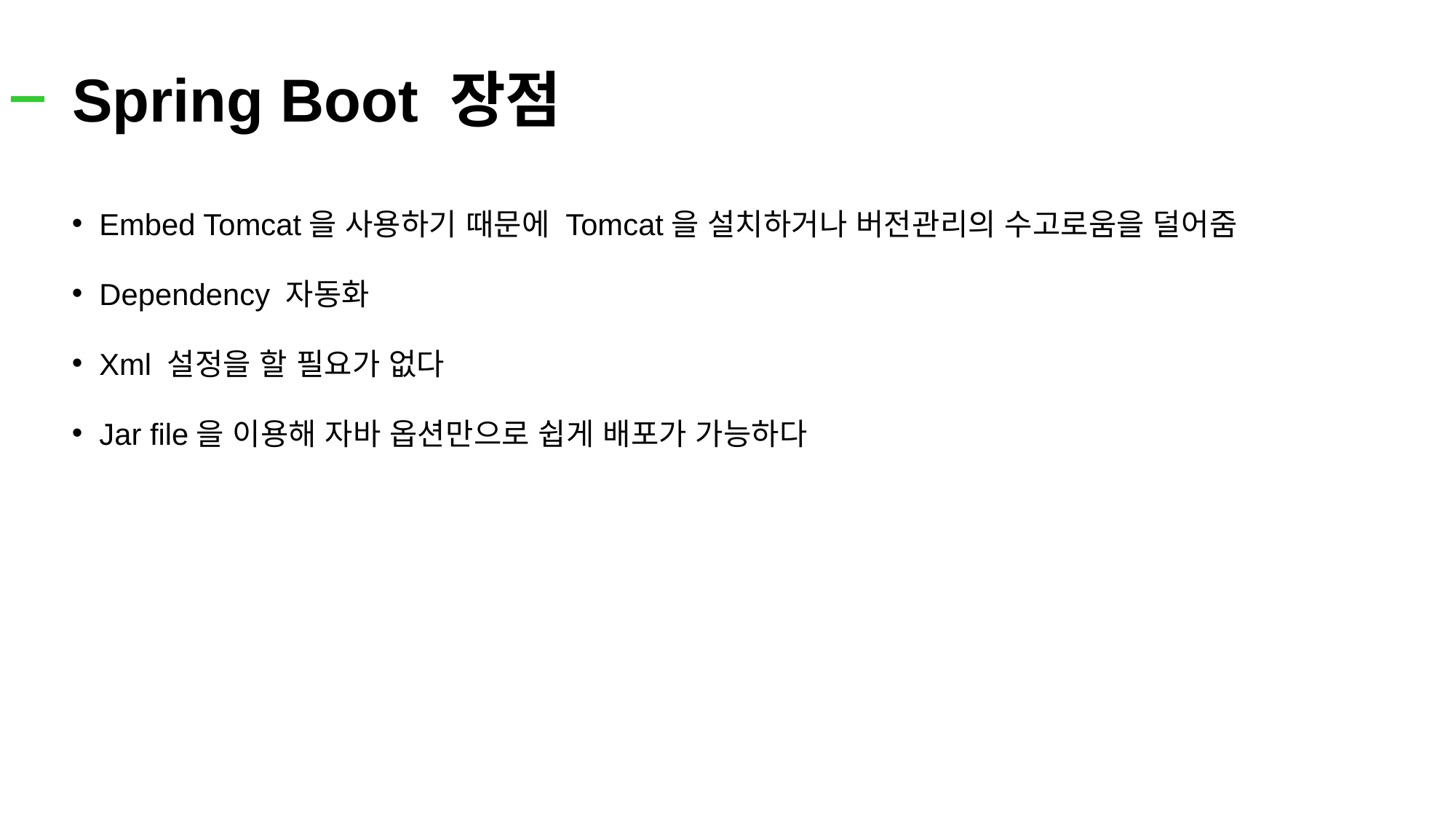

# Spring Boot 장점

Embed Tomcat을 사용하기 때문에 Tomcat을 설치하거나 버전관리의 수고로움을 덜어줌
Dependency 자동화
Xml 설정을 할 필요가 없다
Jar file을 이용해 자바 옵션만으로 쉽게 배포가 가능하다